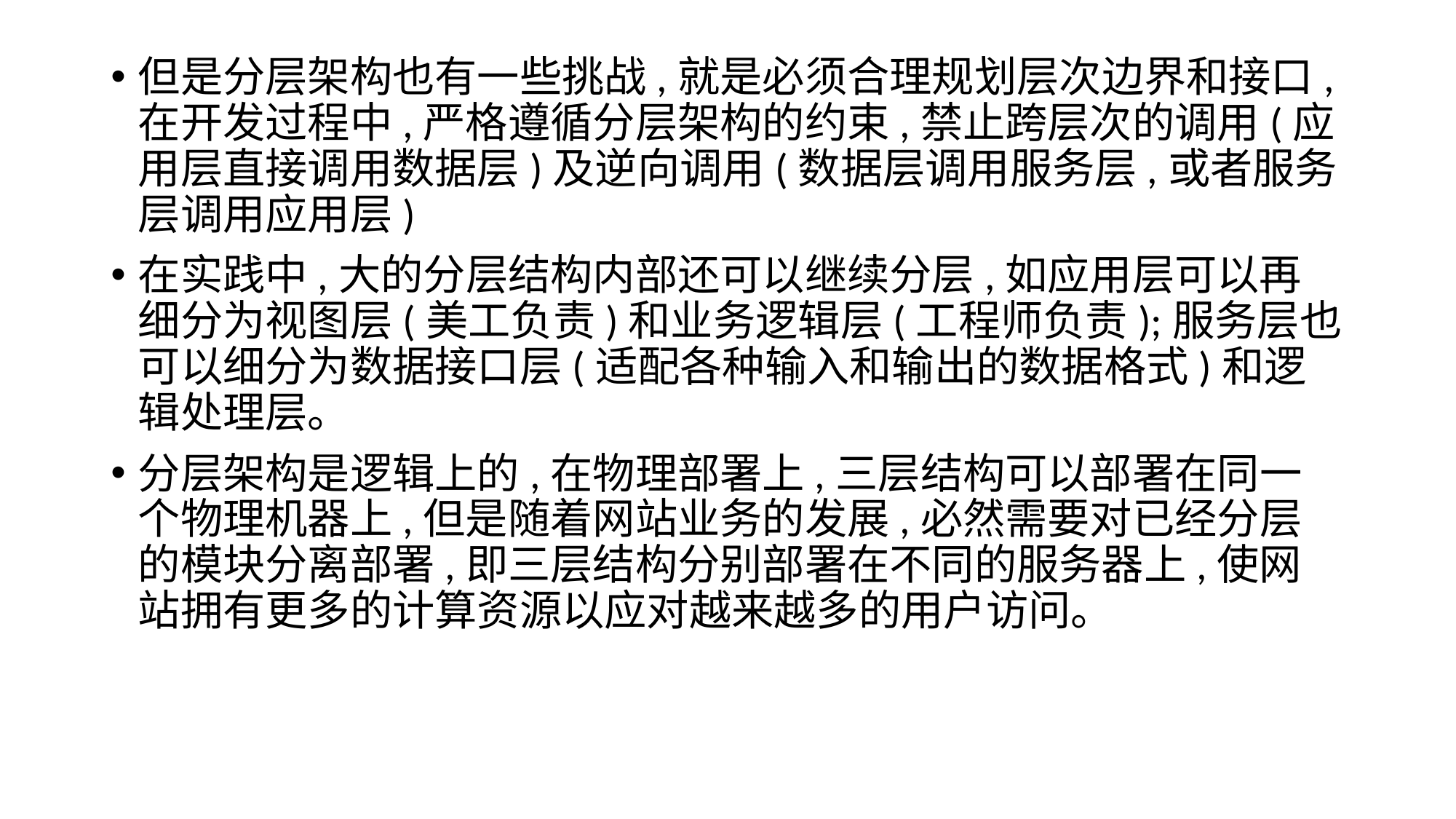

但是分层架构也有一些挑战,就是必须合理规划层次边界和接口,在开发过程中,严格遵循分层架构的约束,禁止跨层次的调用(应用层直接调用数据层)及逆向调用(数据层调用服务层,或者服务层调用应用层)
在实践中,大的分层结构内部还可以继续分层,如应用层可以再细分为视图层(美工负责)和业务逻辑层(工程师负责);服务层也可以细分为数据接口层(适配各种输入和输出的数据格式)和逻辑处理层。
分层架构是逻辑上的,在物理部署上,三层结构可以部署在同一个物理机器上,但是随着网站业务的发展,必然需要对已经分层的模块分离部署,即三层结构分别部署在不同的服务器上,使网站拥有更多的计算资源以应对越来越多的用户访问。